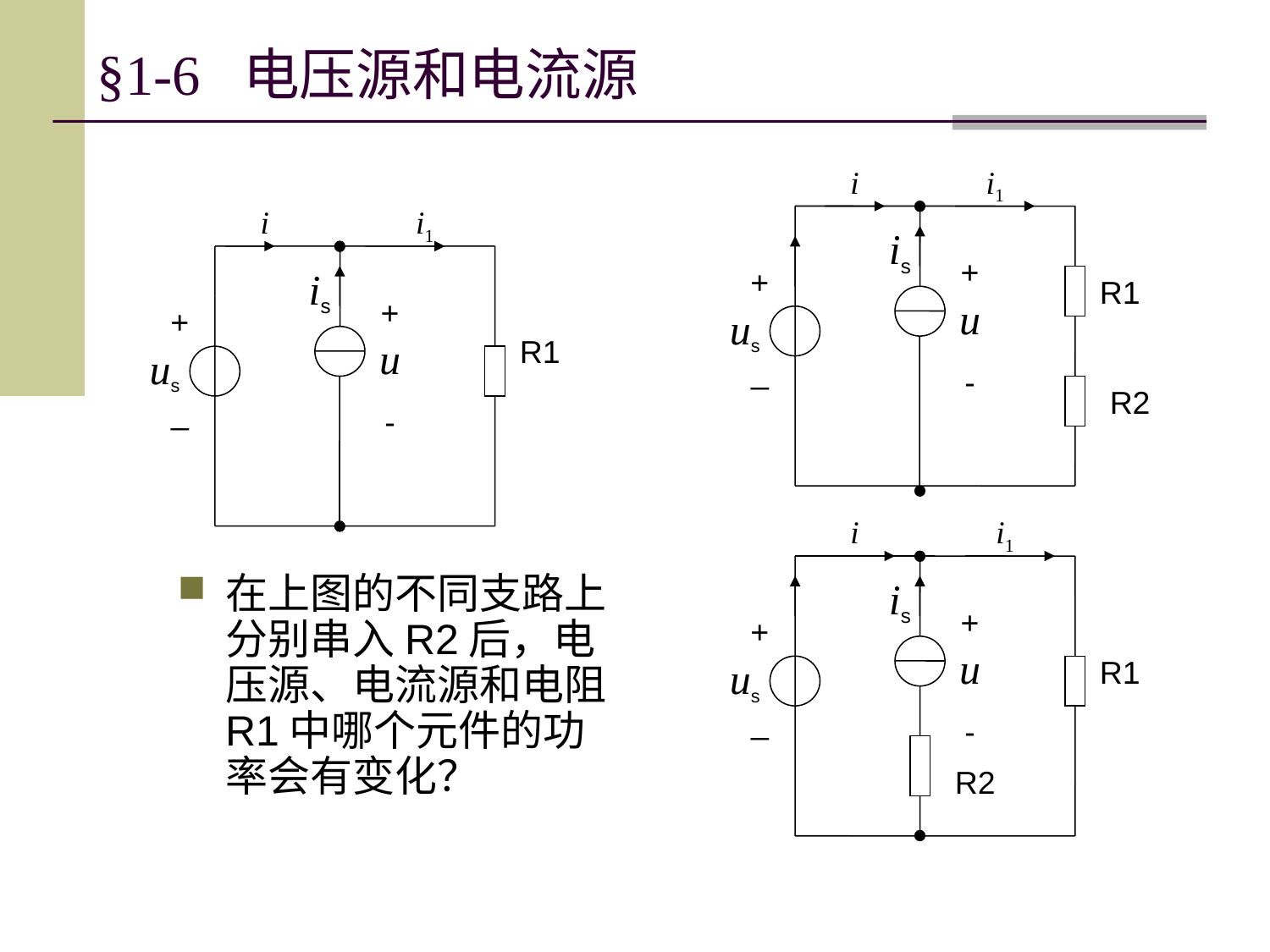

# §1-6  电压源和电流源
i
i1
i
i1

is

+
+
is

R1
u
+

+

us

u
R1

us

_

-

R2
_
-

i
i1

在上图的不同支路上分别串入R2后，电压源、电流源和电阻R1中哪个元件的功率会有变化？
is

+
+

u

us
R1

_
-

R2